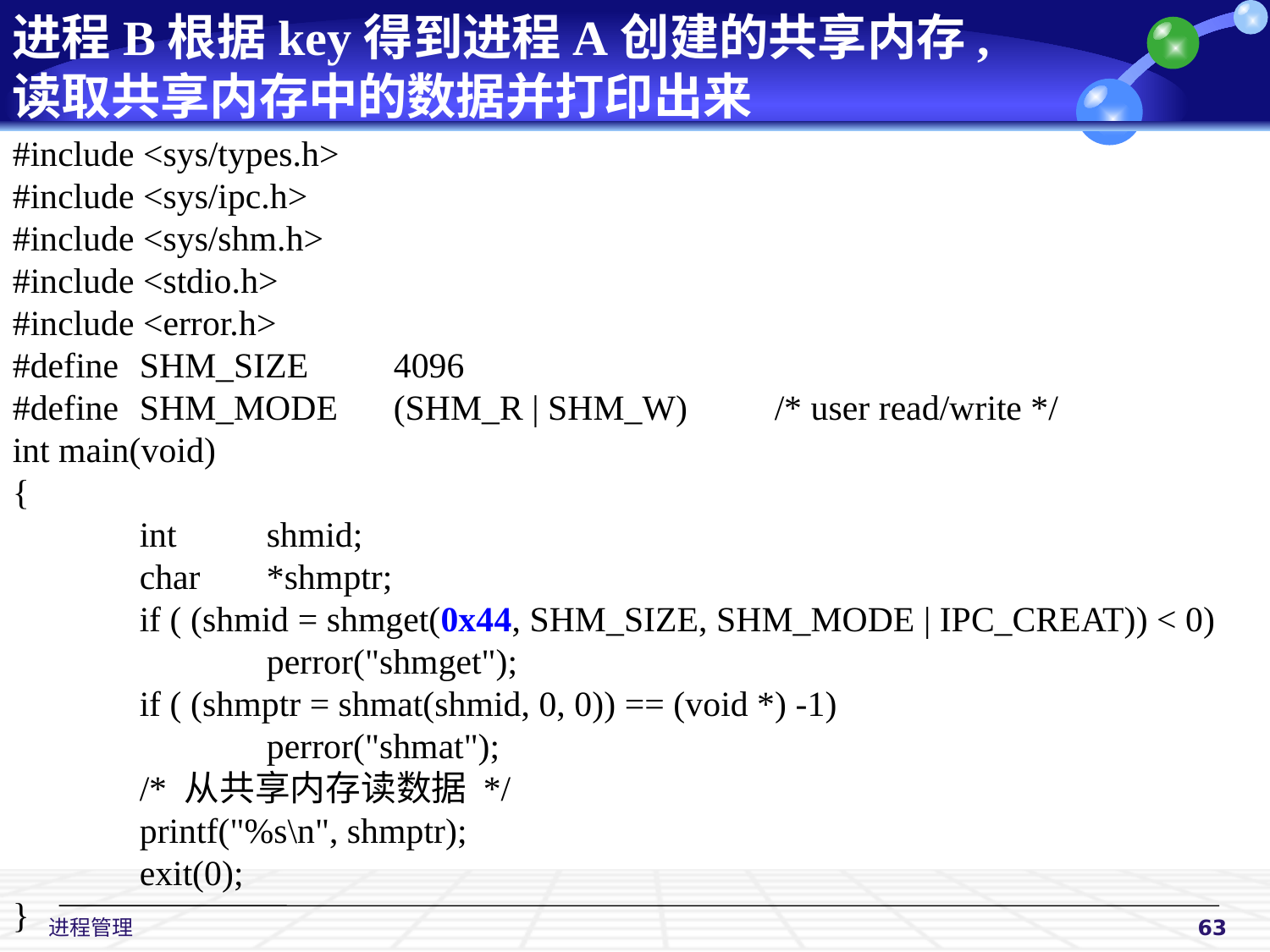

进程B根据key得到进程A创建的共享内存, 读取共享内存中的数据并打印出来
#include <sys/types.h>
#include <sys/ipc.h>
#include <sys/shm.h>
#include <stdio.h>
#include <error.h>
#define	SHM_SIZE	4096
#define	SHM_MODE	(SHM_R | SHM_W)	/* user read/write */
int main(void)
{
	int	shmid;
	char	*shmptr;
	if ( (shmid = shmget(0x44, SHM_SIZE, SHM_MODE | IPC_CREAT)) < 0)
        		perror("shmget");
	if ( (shmptr = shmat(shmid, 0, 0)) == (void *) -1)
        		perror("shmat");
	/* 从共享内存读数据 */
	printf("%s\n", shmptr);
	exit(0);
}
   进程管理
63